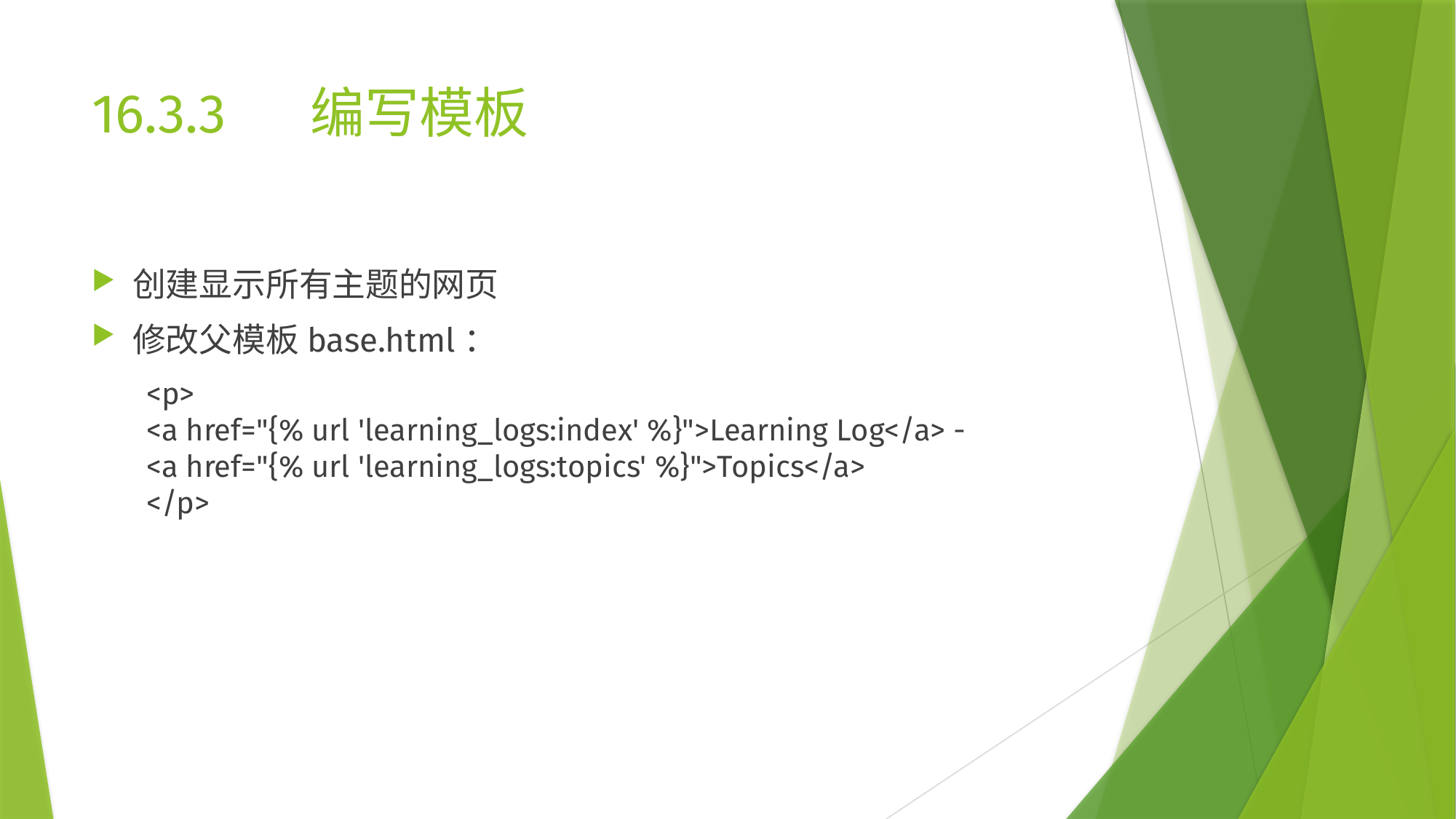

# 16.3.3	编写模板
创建显示所有主题的网页
修改父模板base.html：
<p>
<a href="{% url 'learning_logs:index' %}">Learning Log</a> -
<a href="{% url 'learning_logs:topics' %}">Topics</a>
</p>